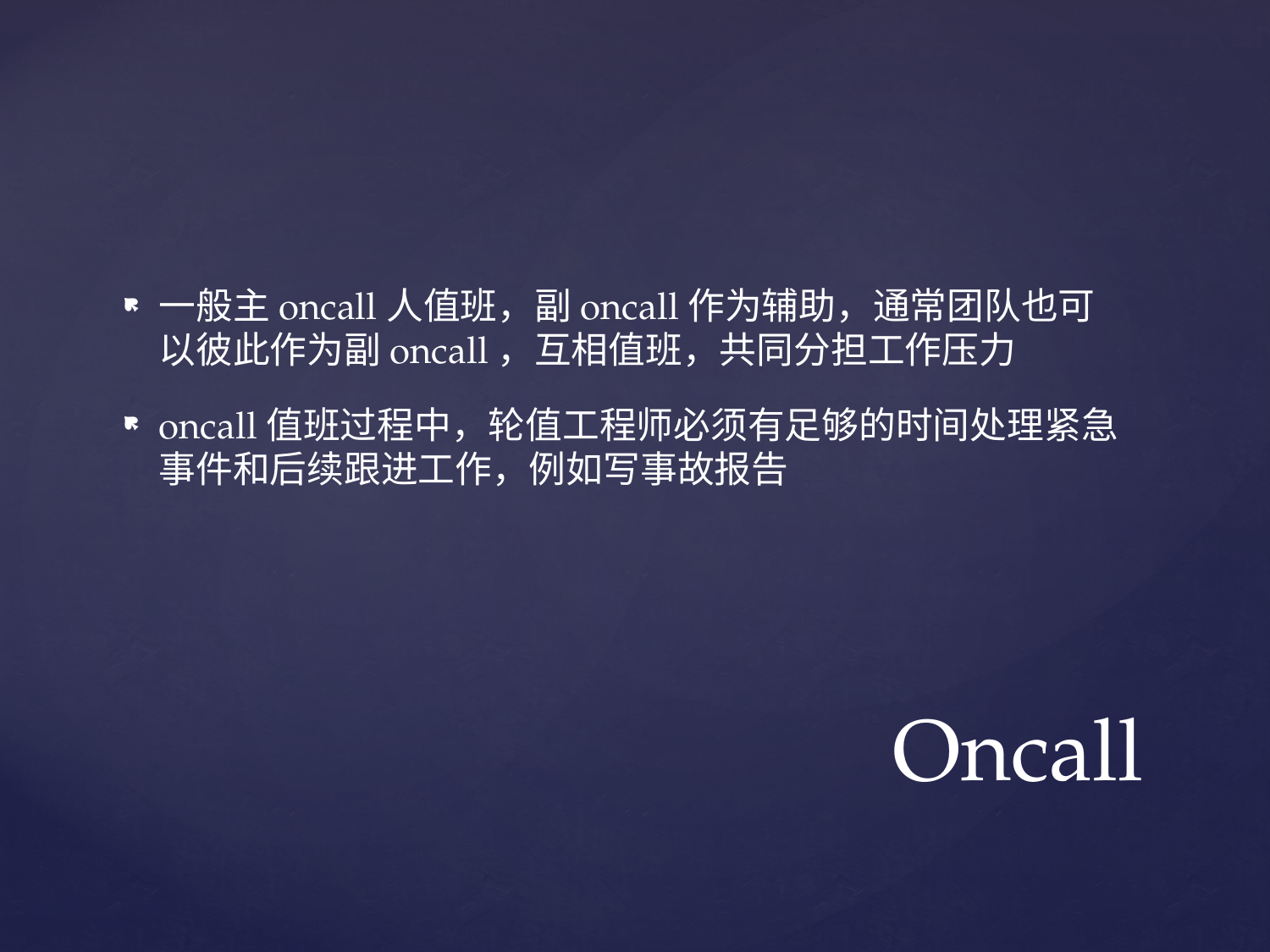

一般主oncall人值班，副oncall作为辅助，通常团队也可以彼此作为副oncall，互相值班，共同分担工作压力
oncall值班过程中，轮值工程师必须有足够的时间处理紧急事件和后续跟进工作，例如写事故报告
# Oncall